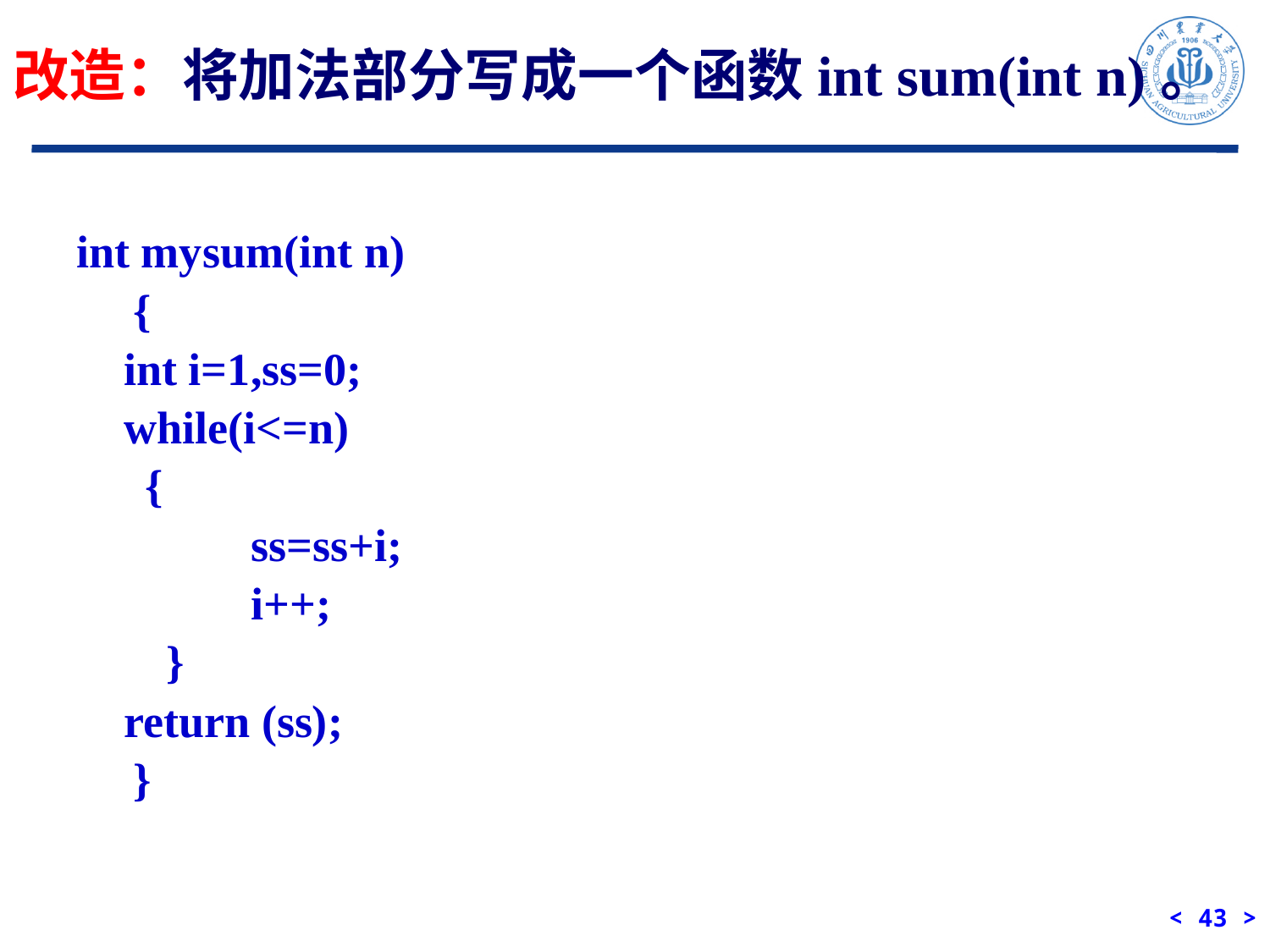

# 改造：将加法部分写成一个函数int sum(int n)。
int mysum(int n)
　{
　	int i=1,ss=0;
　	while(i<=n)
      {
　		ss=ss+i;
		i++;
　	   }
　	return (ss);
　}